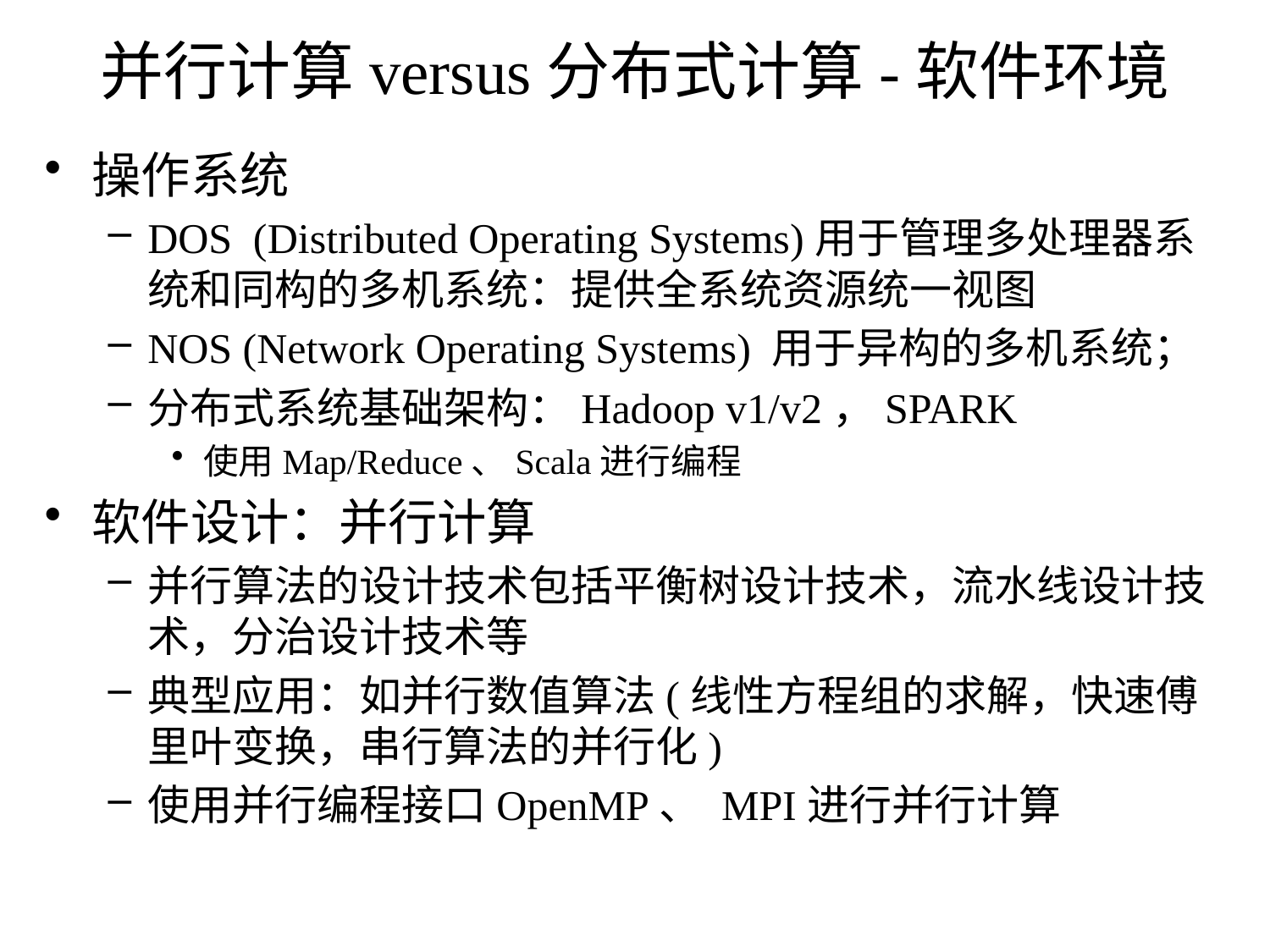

# 并行计算versus分布式计算-软件环境
操作系统
DOS  (Distributed Operating Systems)用于管理多处理器系统和同构的多机系统：提供全系统资源统一视图
NOS (Network Operating Systems) 用于异构的多机系统；
分布式系统基础架构：Hadoop v1/v2，SPARK
使用Map/Reduce、Scala进行编程
软件设计：并行计算
并行算法的设计技术包括平衡树设计技术，流水线设计技术，分治设计技术等
典型应用：如并行数值算法(线性方程组的求解，快速傅里叶变换，串行算法的并行化)
使用并行编程接口OpenMP、 MPI进行并行计算